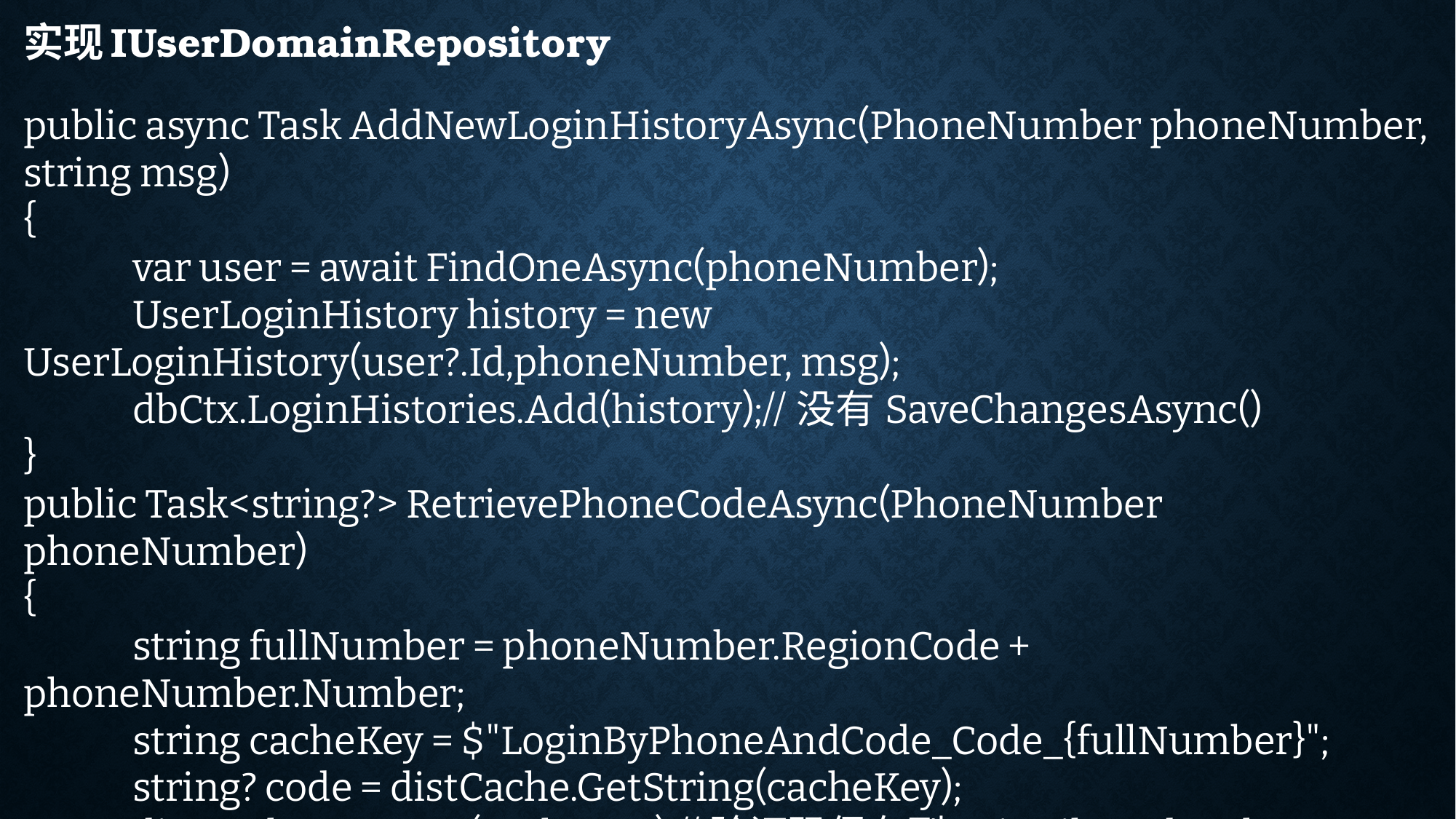

# 实现IUserDomainRepository
public async Task AddNewLoginHistoryAsync(PhoneNumber phoneNumber, string msg)
{
	var user = await FindOneAsync(phoneNumber);
	UserLoginHistory history = new UserLoginHistory(user?.Id,phoneNumber, msg);
	dbCtx.LoginHistories.Add(history);//没有SaveChangesAsync()
}
public Task<string?> RetrievePhoneCodeAsync(PhoneNumber phoneNumber)
{
	string fullNumber = phoneNumber.RegionCode + phoneNumber.Number;
	string cacheKey = $"LoginByPhoneAndCode_Code_{fullNumber}";
	string? code = distCache.GetString(cacheKey);
	distCache.Remove(cacheKey);//验证码保存到IDistributedCache
	return Task.FromResult(code);
}